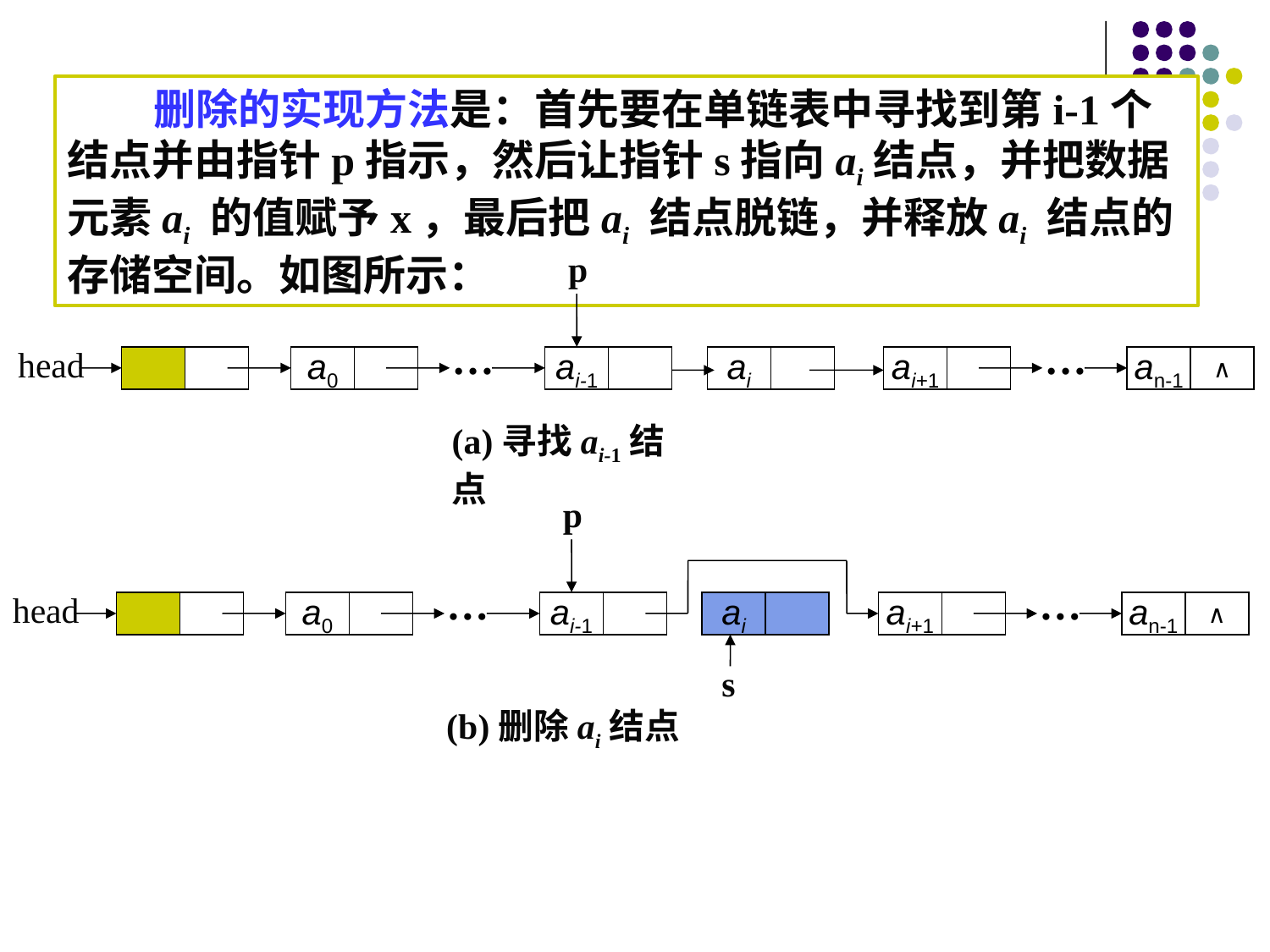

删除的实现方法是：首先要在单链表中寻找到第i-1个结点并由指针p指示，然后让指针s指向ai结点，并把数据元素ai 的值赋予x，最后把ai 结点脱链，并释放ai 结点的存储空间。如图所示：
p

…
…
head

a0

ai-1

ai

ai+1

an-1
∧

(a)寻找ai-1结点
p

…
…
head

a0

ai-1

ai

ai+1

an-1
∧

s
(b)删除ai结点